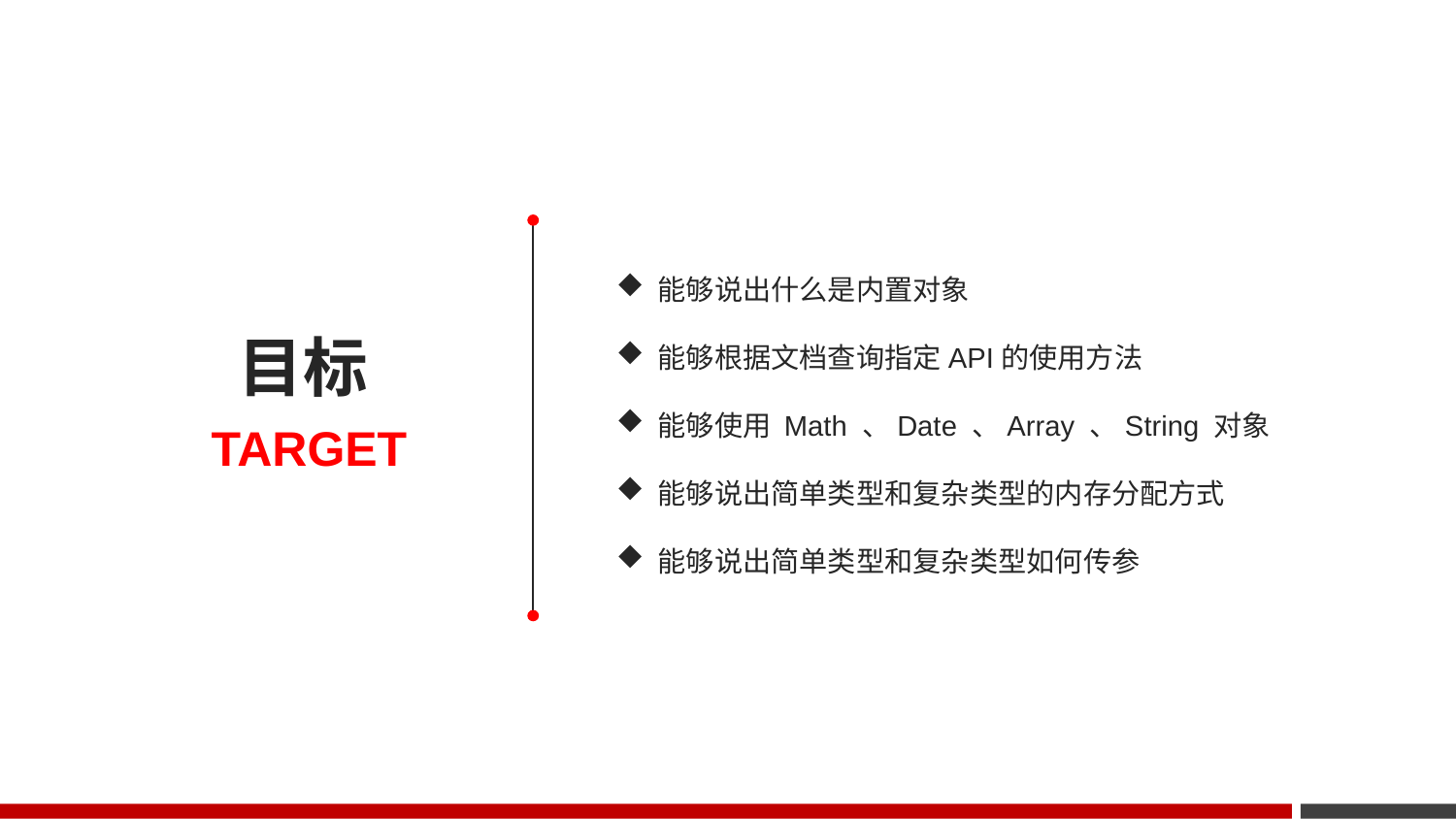

能够说出什么是内置对象
 能够根据文档查询指定API的使用方法
 能够使用 Math 、Date 、Array 、String 对象
 能够说出简单类型和复杂类型的内存分配方式
 能够说出简单类型和复杂类型如何传参
目标
TARGET